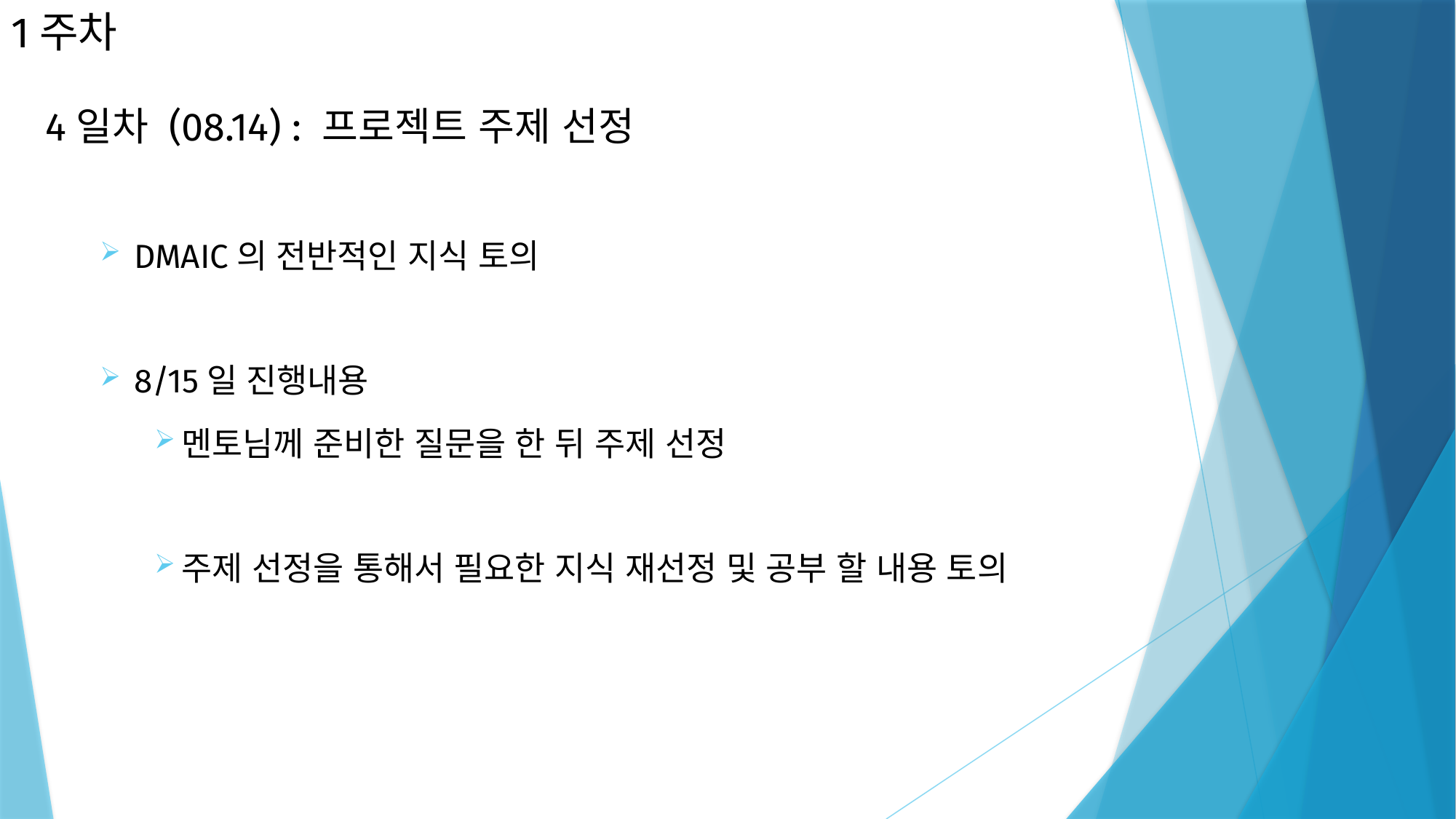

# 1주차
4일차 (08.14) : 프로젝트 주제 선정

DMAIC의 전반적인 지식 토의

8/15일 진행내용
멘토님께 준비한 질문을 한 뒤 주제 선정

주제 선정을 통해서 필요한 지식 재선정 및 공부 할 내용 토의